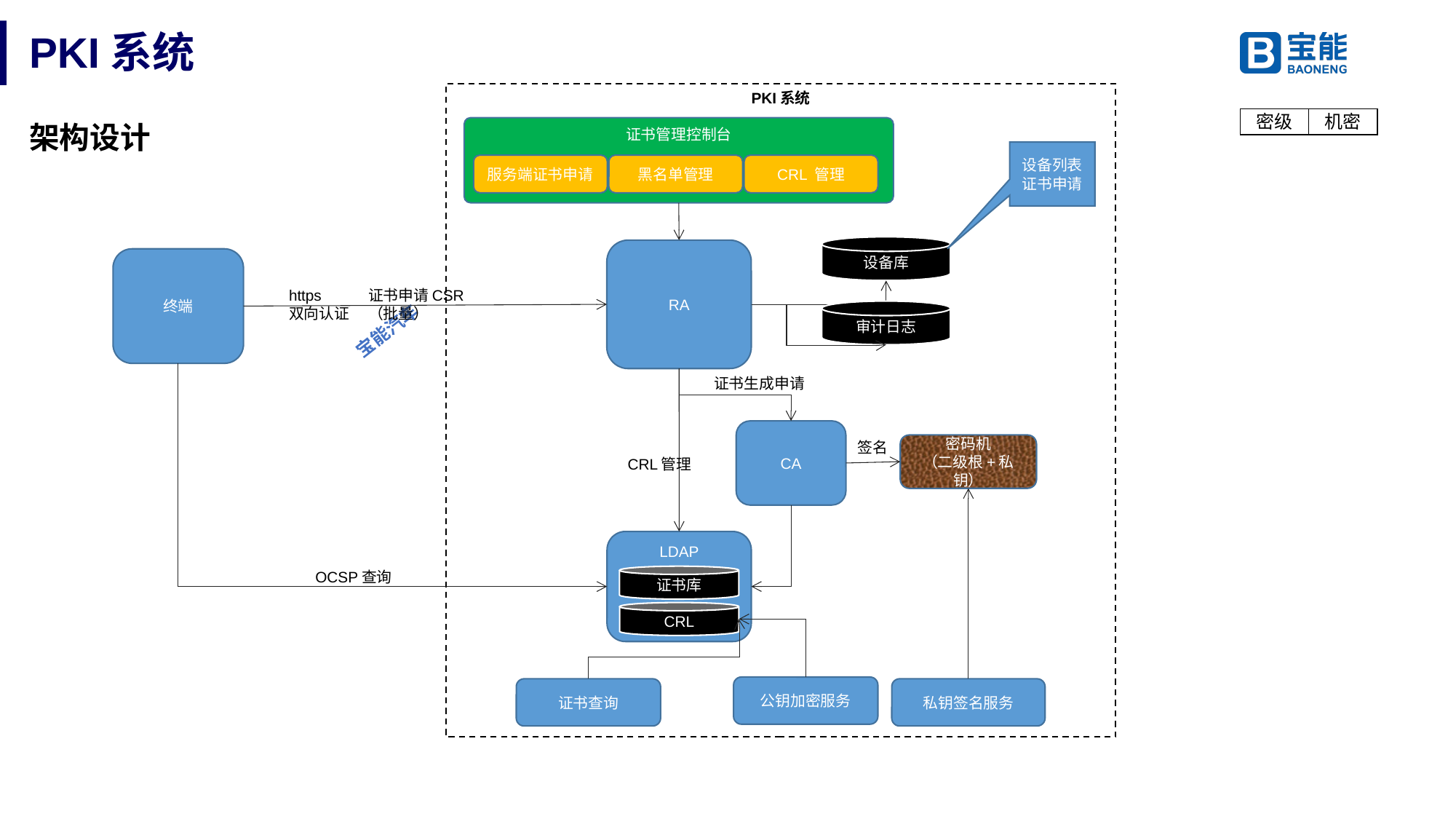

# PKI系统
PKI系统
架构设计
证书管理控制台
设备列表
证书申请
服务端证书申请
黑名单管理
CRL 管理
设备库
RA
终端
https
双向认证
证书申请CSR
（批量）
审计日志
证书生成申请
CA
签名
密码机
（二级根+私钥）
CRL管理
LDAP
OCSP查询
证书库
CRL
公钥加密服务
证书查询
私钥签名服务
3